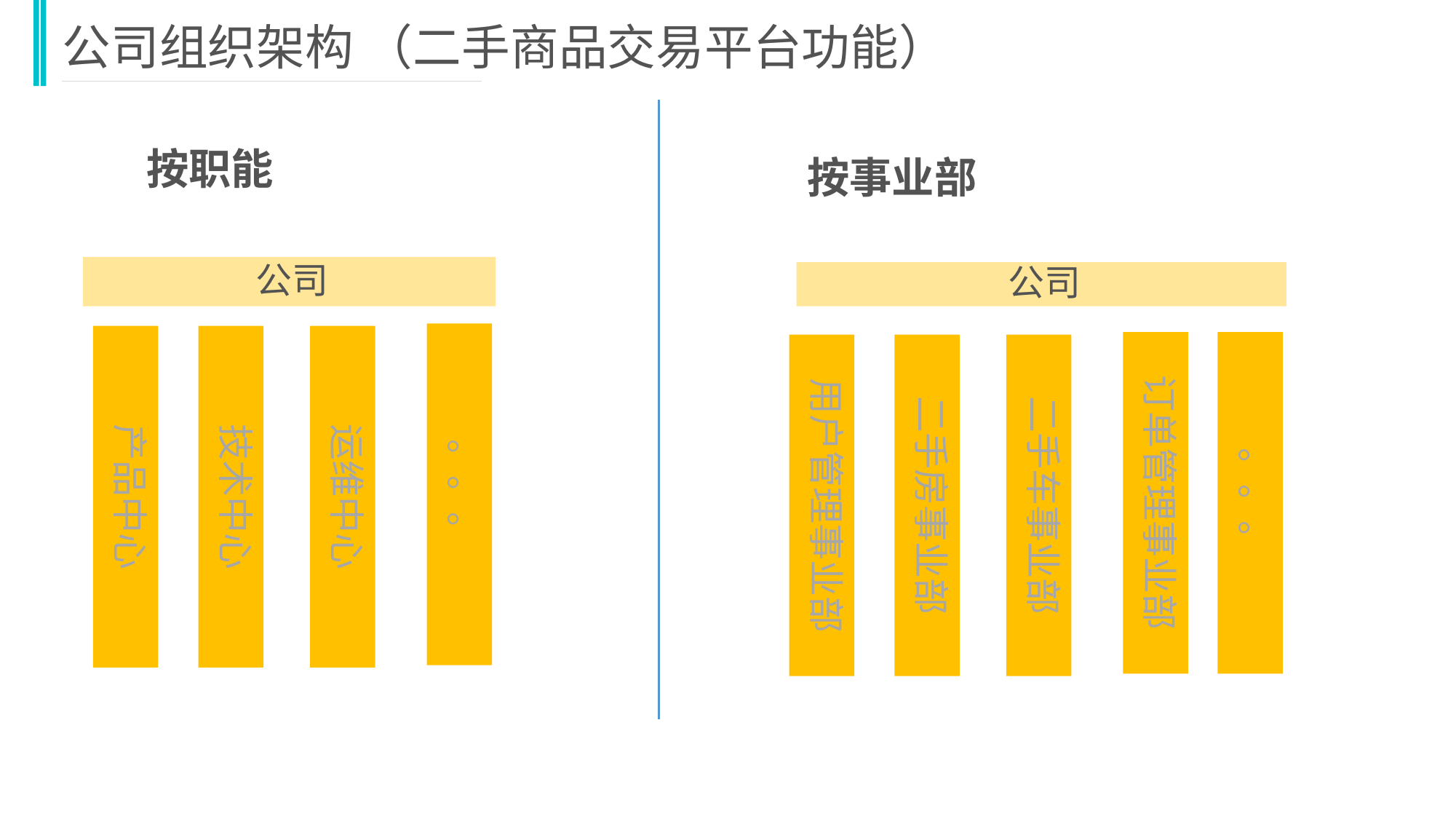

公司组织架构 （二手商品交易平台功能）

按职能
按事业部
公司
公司
。。。
产品中心
技术中心
运维中心
订单管理事业部
。。。
用户管理事业部
二手房事业部
二手车事业部